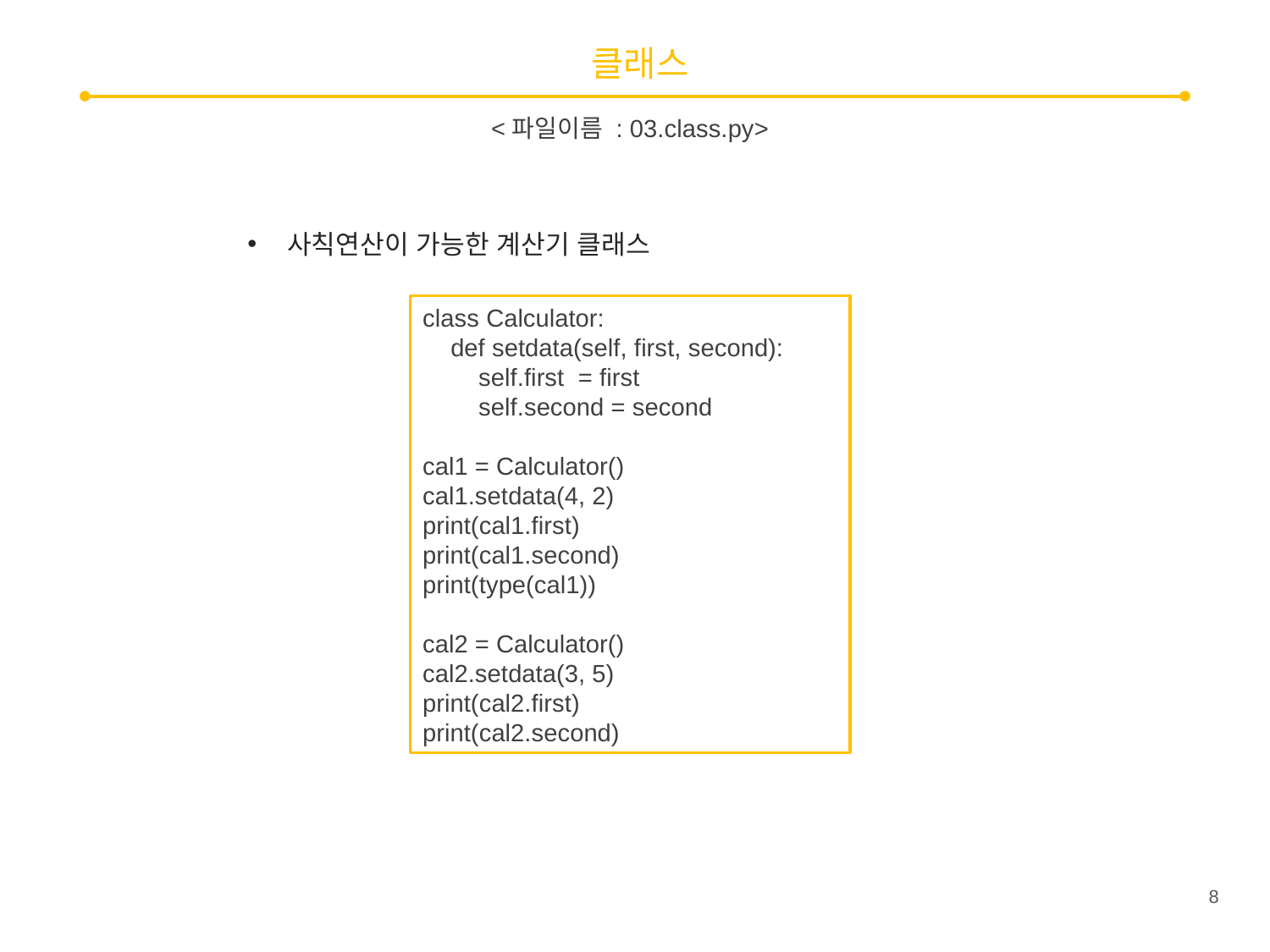

# 클래스
<파일이름 : 03.class.py>
사칙연산이 가능한 계산기 클래스
class Calculator:
    def setdata(self, first, second):
        self.first  = first
        self.second = second

cal1 = Calculator()
cal1.setdata(4, 2)
print(cal1.first)
print(cal1.second)
print(type(cal1))

cal2 = Calculator()
cal2.setdata(3, 5)
print(cal2.first)
print(cal2.second)